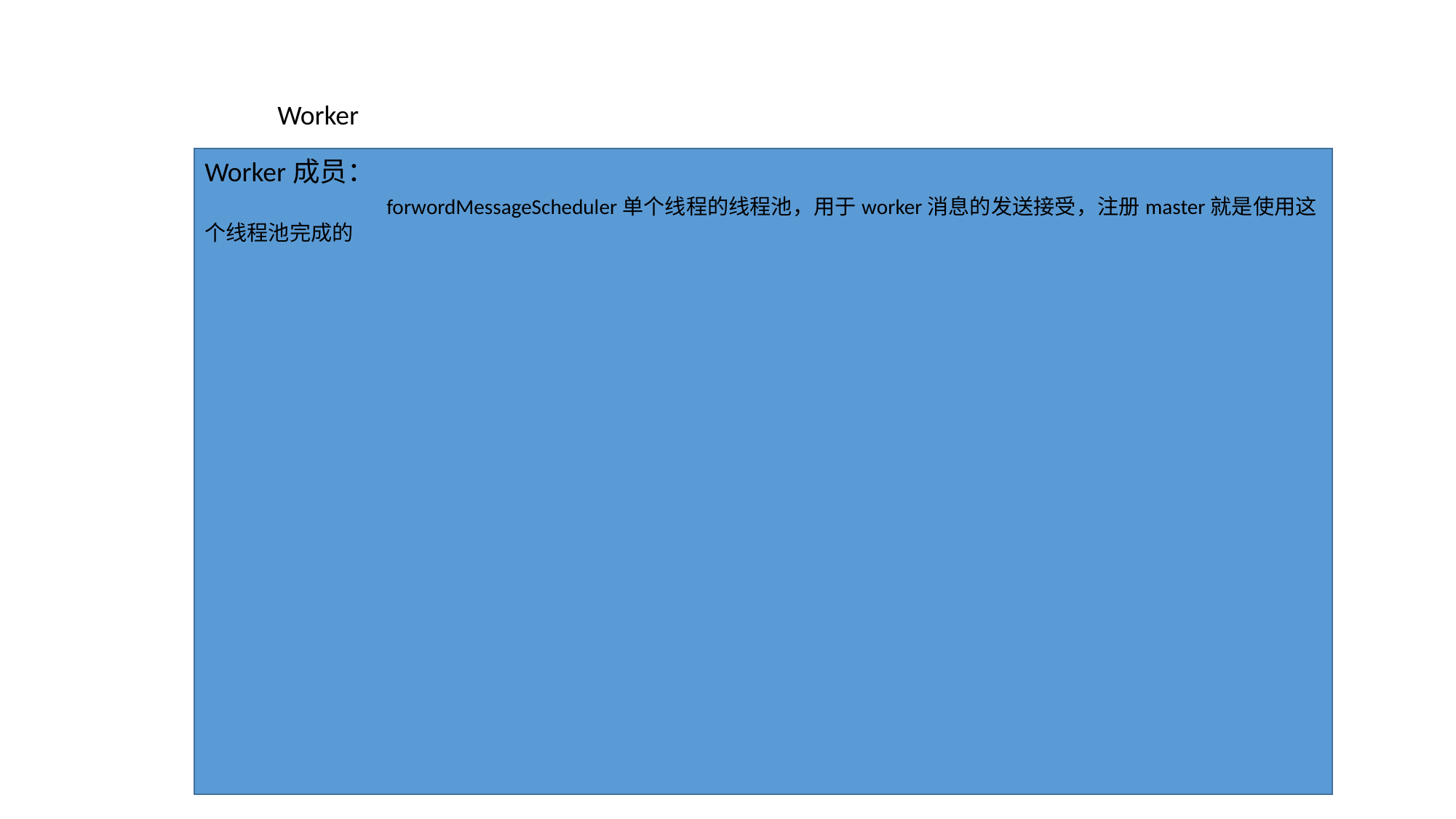

Worker
Worker成员：
	            forwordMessageScheduler单个线程的线程池，用于worker消息的发送接受，注册master就是使用这个线程池完成的